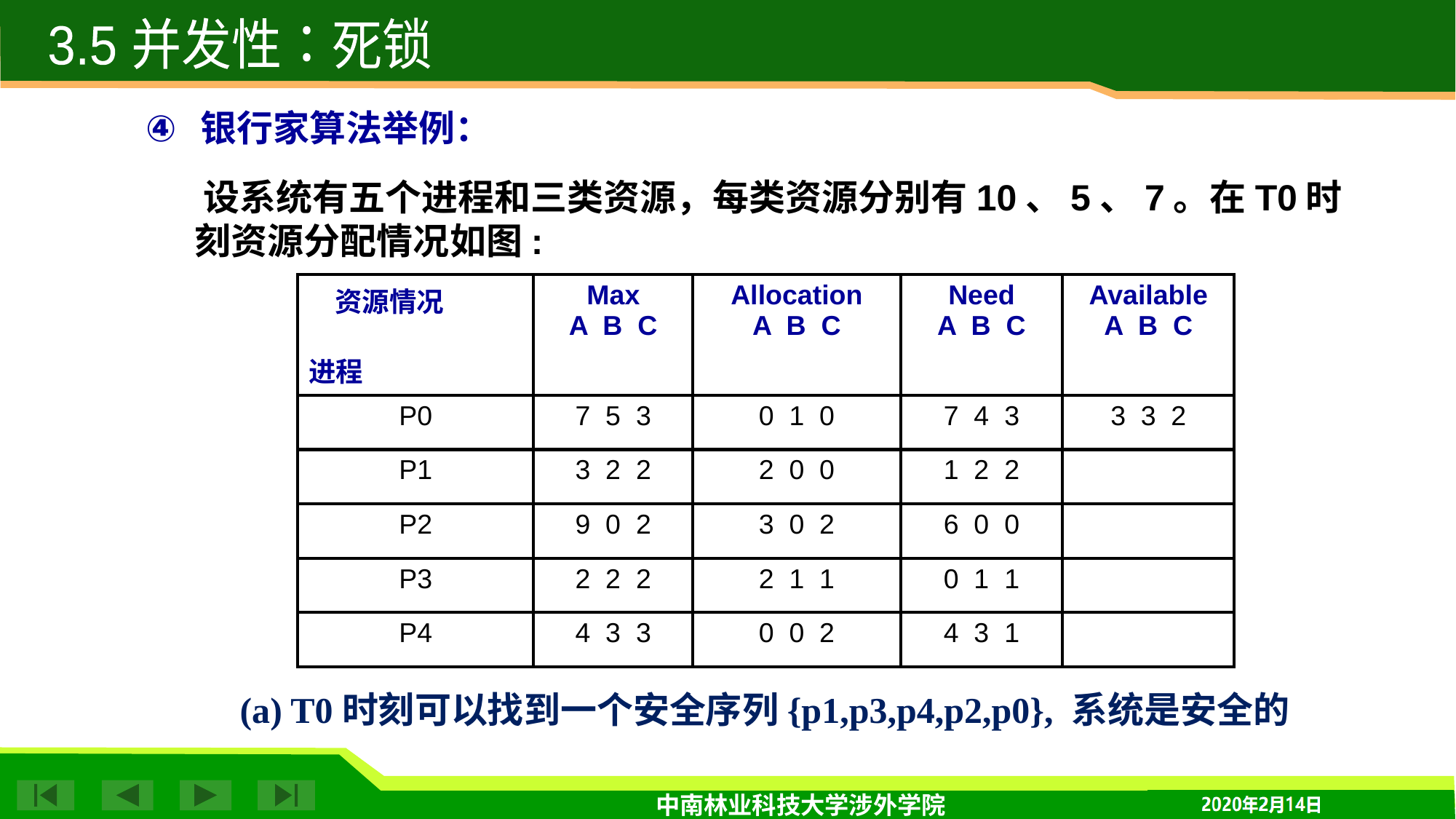

3.5 并发性：死锁
银行家算法举例：
     设系统有五个进程和三类资源，每类资源分别有10、5、7。在T0时刻资源分配情况如图:
| 资源情况 进程 | Max A B C | Allocation A B C | Need A B C | Available A B C |
| --- | --- | --- | --- | --- |
| P0 | 7 5 3 | 0 1 0 | 7 4 3 | 3 3 2 |
| P1 | 3 2 2 | 2 0 0 | 1 2 2 |  |
| P2 | 9 0 2 | 3 0 2 | 6 0 0 |  |
| P3 | 2 2 2 | 2 1 1 | 0 1 1 |  |
| P4 | 4 3 3 | 0 0 2 | 4 3 1 |  |
(a) T0时刻可以找到一个安全序列{p1,p3,p4,p2,p0}, 系统是安全的